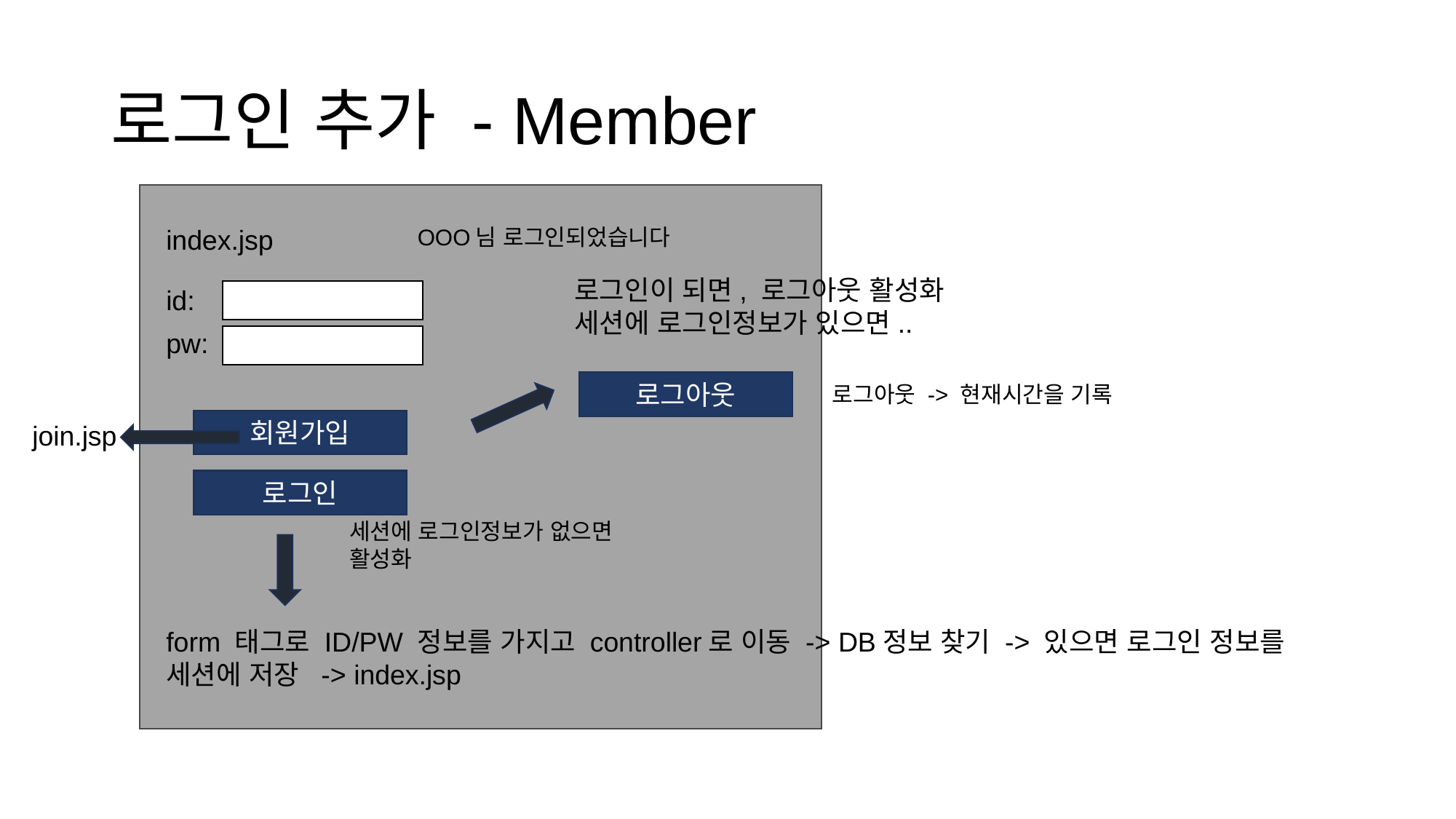

# 로그인 추가 - Member

index.jsp
OOO님 로그인되었습니다
로그인이 되면, 로그아웃 활성화
세션에 로그인정보가 있으면..
id:

pw:

로그아웃
로그아웃 -> 현재시간을 기록

회원가입
join.jsp

로그인
세션에 로그인정보가 없으면 활성화

form 태그로 ID/PW 정보를 가지고 controller로 이동 -> DB정보 찾기 -> 있으면 로그인 정보를 세션에 저장  -> index.jsp